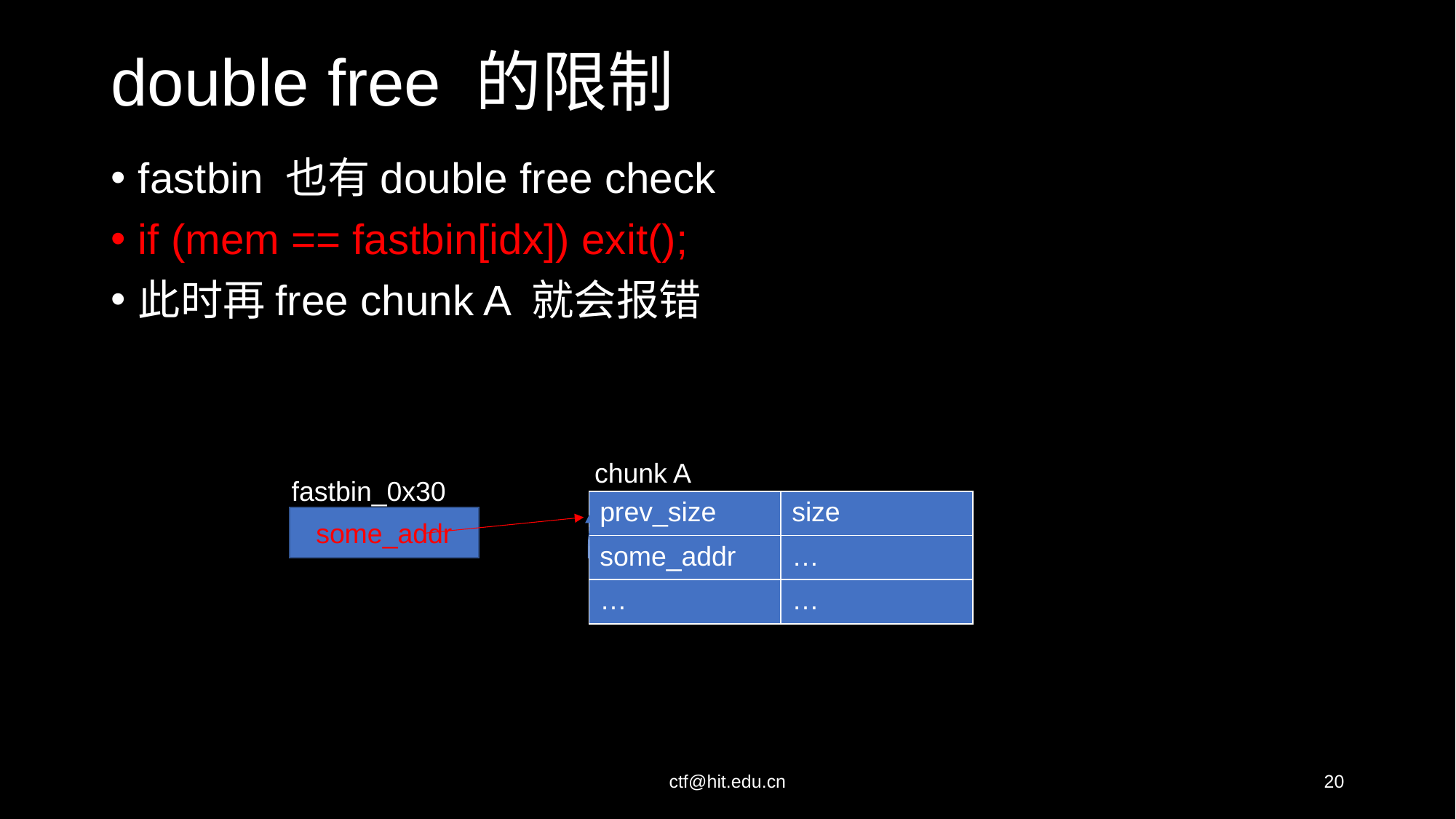

# double free 的限制
fastbin 也有double free check
if (mem == fastbin[idx]) exit();
此时再free chunk A 就会报错
chunk A
fastbin_0x30
| prev\_size | size |
| --- | --- |
| some\_addr | … |
| … | … |
some_addr
ctf@hit.edu.cn
20